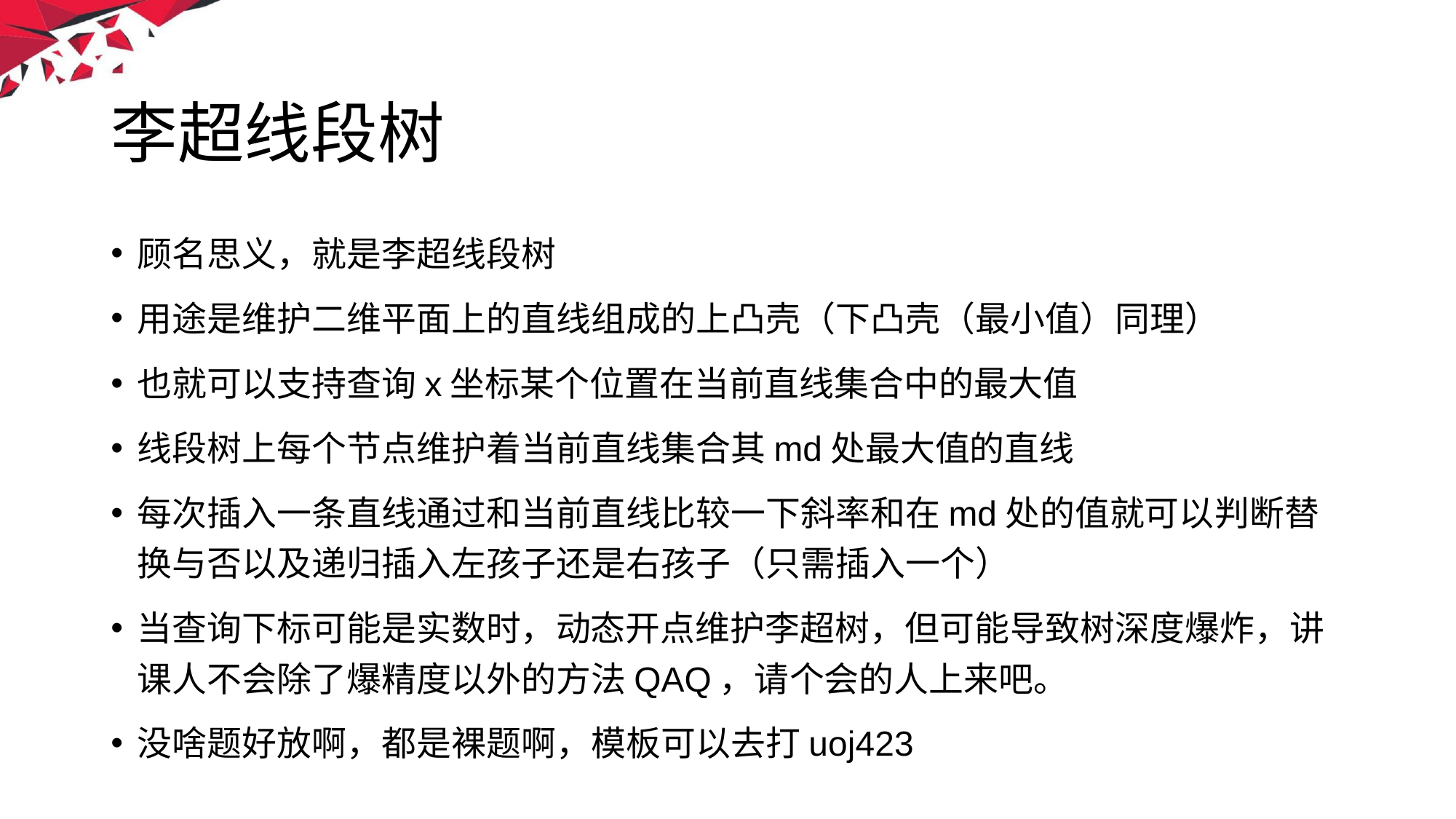

# 李超线段树
顾名思义，就是李超线段树
用途是维护二维平面上的直线组成的上凸壳（下凸壳（最小值）同理）
也就可以支持查询x坐标某个位置在当前直线集合中的最大值
线段树上每个节点维护着当前直线集合其md处最大值的直线
每次插入一条直线通过和当前直线比较一下斜率和在md处的值就可以判断替换与否以及递归插入左孩子还是右孩子（只需插入一个）
当查询下标可能是实数时，动态开点维护李超树，但可能导致树深度爆炸，讲课人不会除了爆精度以外的方法QAQ，请个会的人上来吧。
没啥题好放啊，都是裸题啊，模板可以去打uoj423